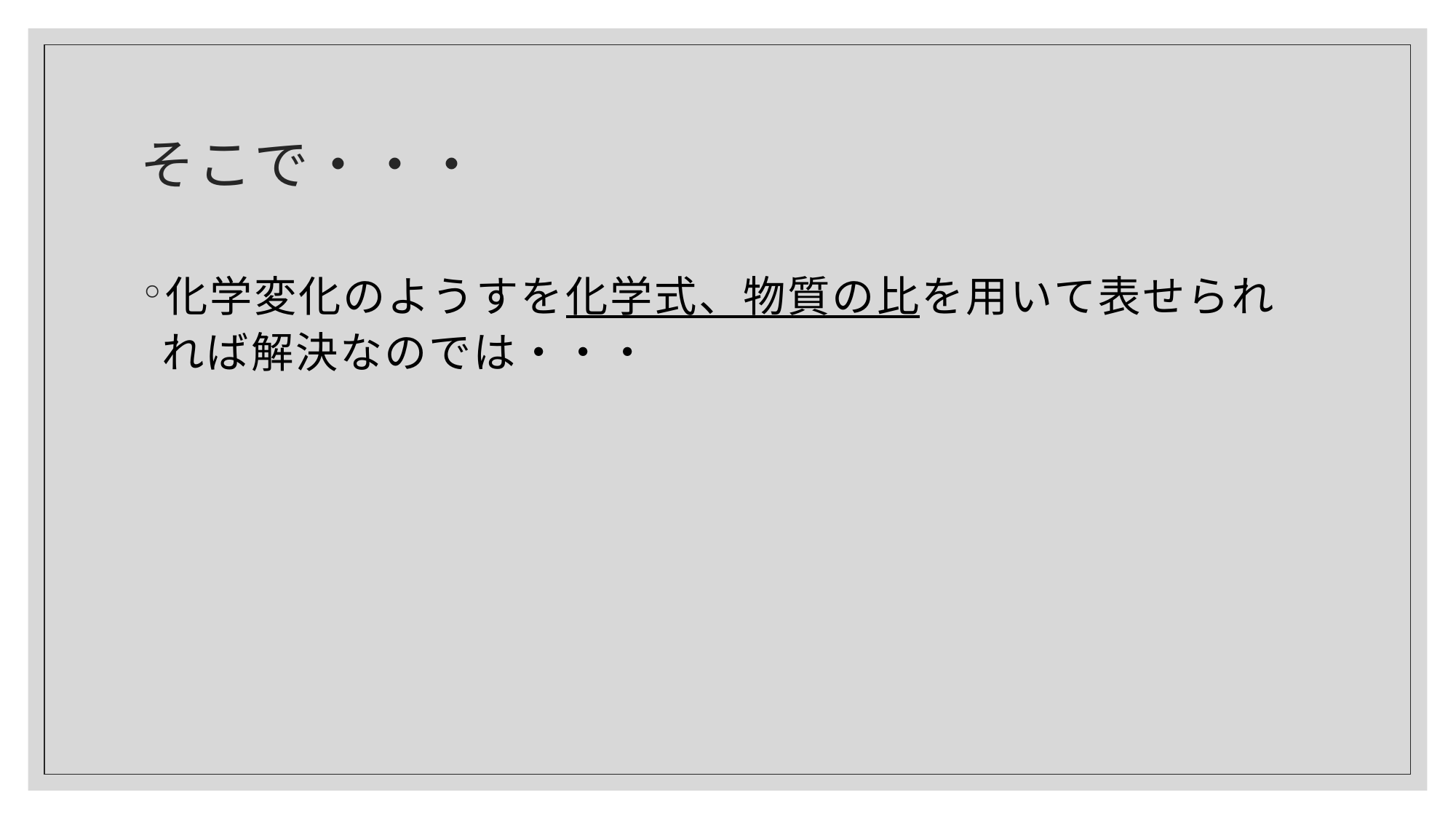

# そこで・・・
化学変化のようすを化学式、物質の比を用いて表せられれば解決なのでは・・・